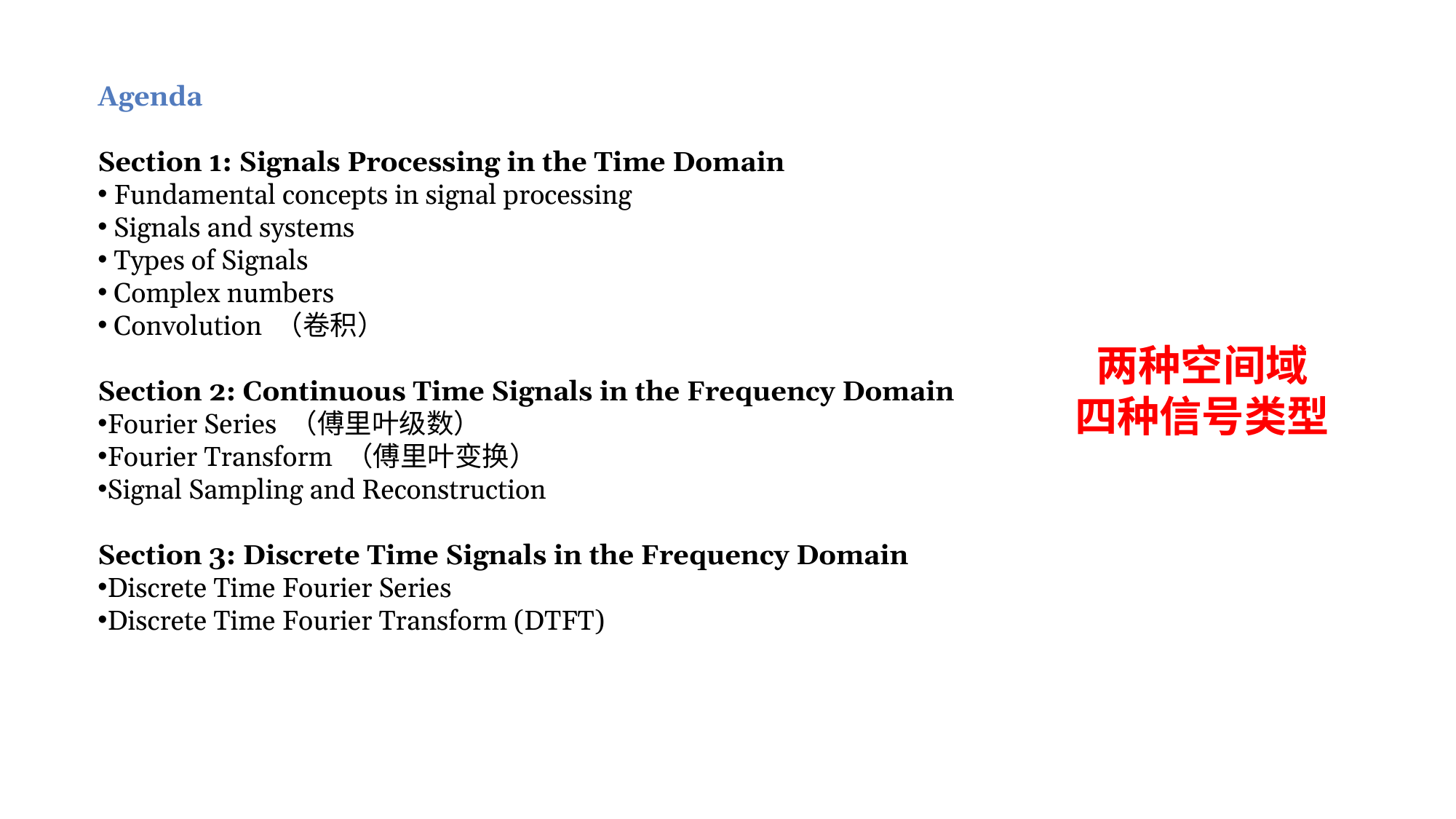

Agenda

Section 1: Signals Processing in the Time Domain
 Fundamental concepts in signal processing
 Signals and systems
 Types of Signals
 Complex numbers
 Convolution （卷积）

Section 2: Continuous Time Signals in the Frequency Domain
Fourier Series （傅里叶级数）
Fourier Transform （傅里叶变换）
Signal Sampling and Reconstruction

Section 3: Discrete Time Signals in the Frequency Domain
Discrete Time Fourier Series
Discrete Time Fourier Transform (DTFT)
两种空间域
四种信号类型